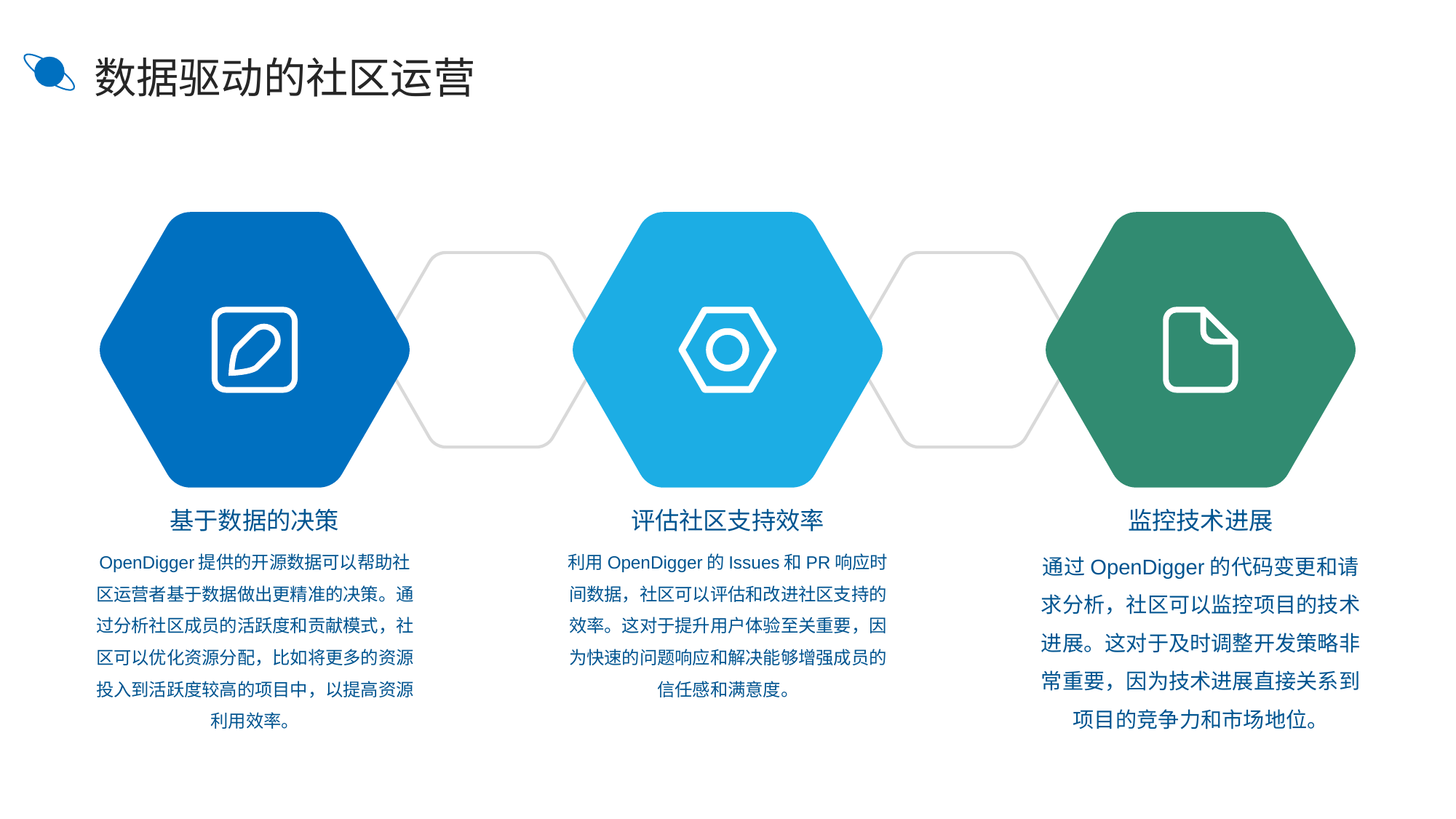

数据驱动的社区运营

基于数据的决策
评估社区支持效率
监控技术进展
OpenDigger提供的开源数据可以帮助社区运营者基于数据做出更精准的决策。通过分析社区成员的活跃度和贡献模式，社区可以优化资源分配，比如将更多的资源投入到活跃度较高的项目中，以提高资源利用效率。
利用OpenDigger的Issues和PR响应时间数据，社区可以评估和改进社区支持的效率。这对于提升用户体验至关重要，因为快速的问题响应和解决能够增强成员的信任感和满意度。
通过OpenDigger的代码变更和请求分析，社区可以监控项目的技术进展。这对于及时调整开发策略非常重要，因为技术进展直接关系到项目的竞争力和市场地位。